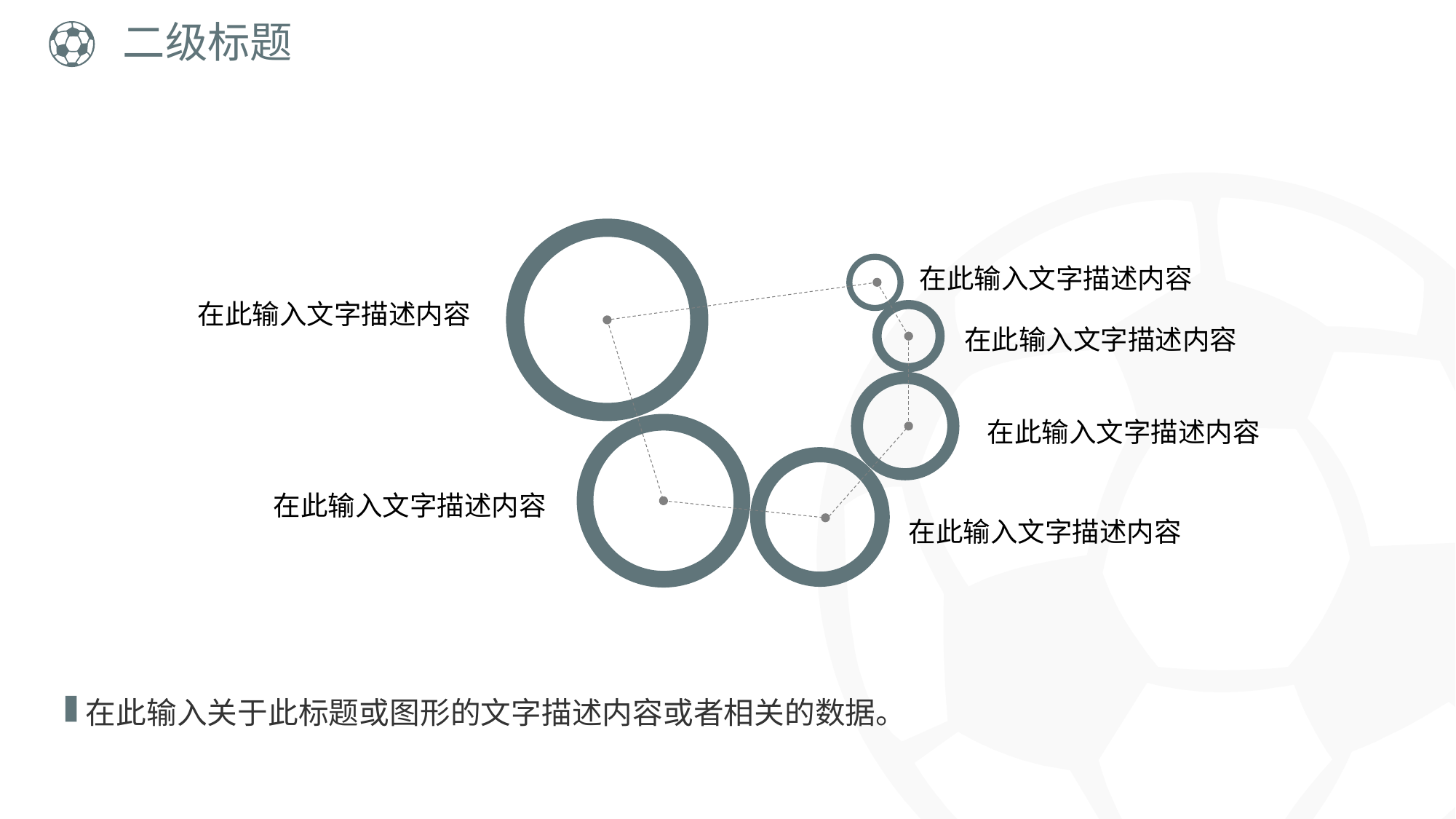

# 二级标题

在此输入文字描述内容

在此输入文字描述内容

在此输入文字描述内容

在此输入文字描述内容

在此输入文字描述内容
在此输入文字描述内容
在此输入关于此标题或图形的文字描述内容或者相关的数据。